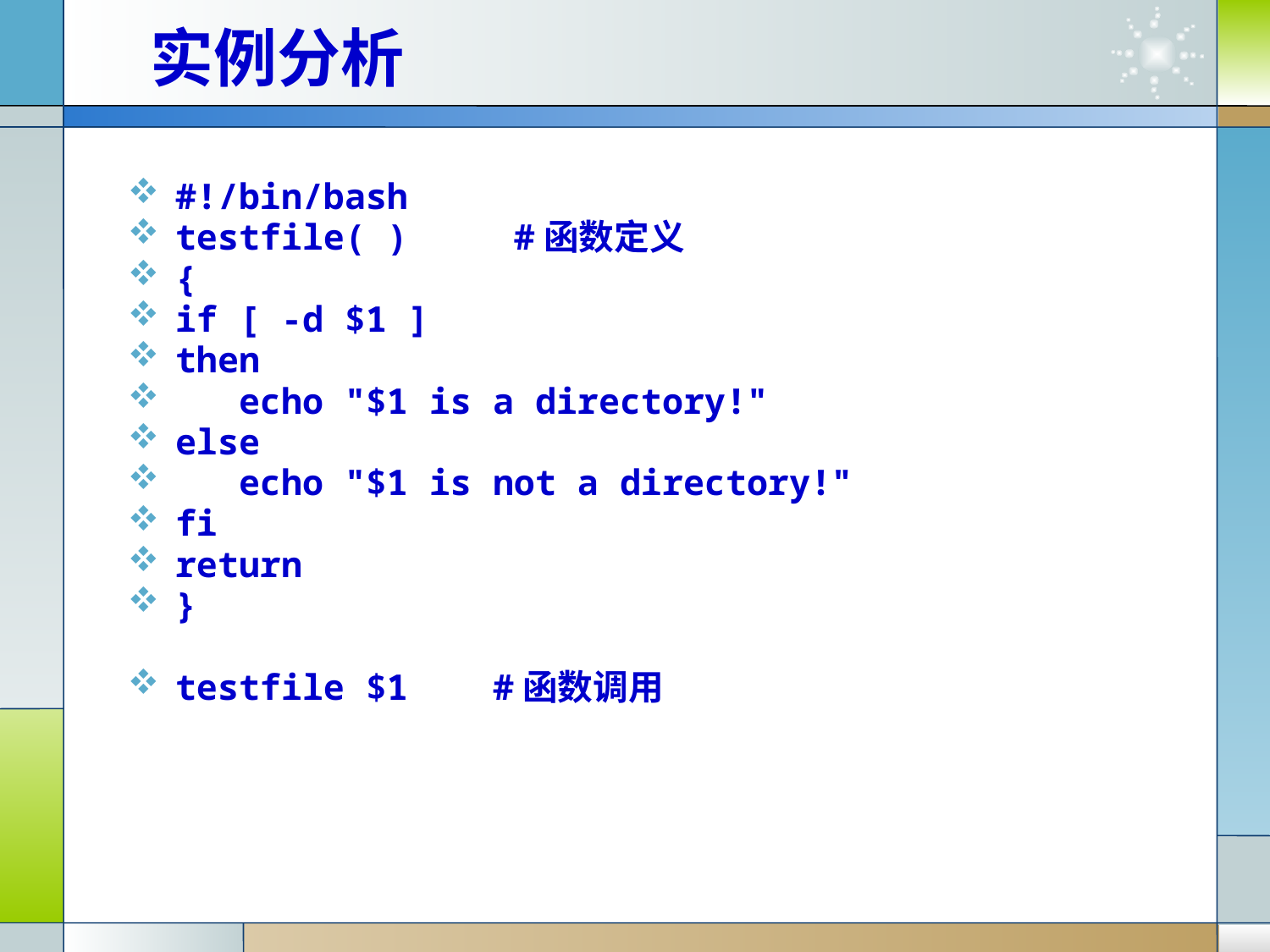

# 实例分析
#!/bin/bash
testfile( )     #函数定义
{
if [ -d $1 ]
then
   echo "$1 is a directory!"
else
   echo "$1 is not a directory!"
fi
return
}

testfile $1    #函数调用